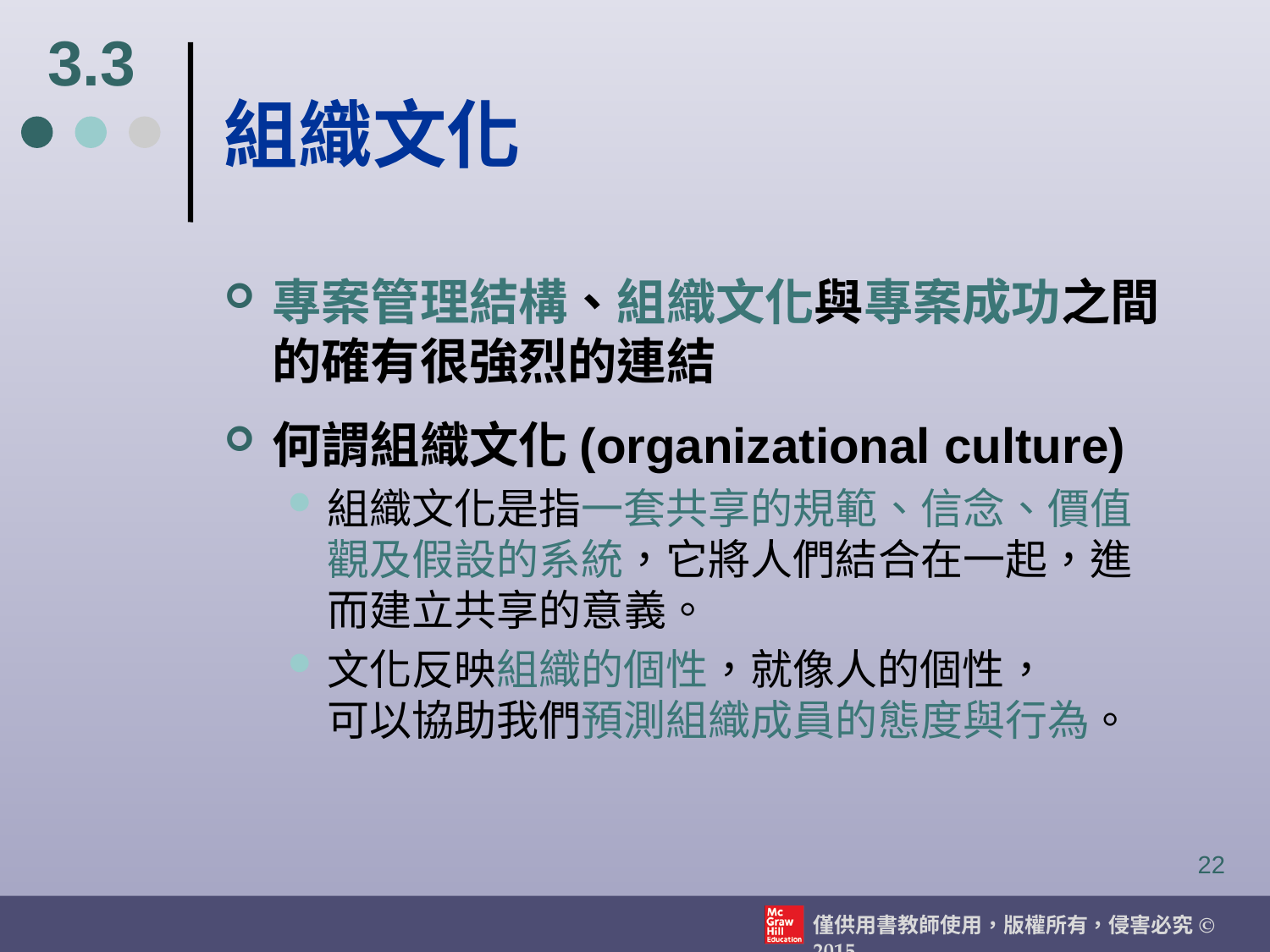

3.3
# 組織文化
專案管理結構、組織文化與專案成功之間的確有很強烈的連結
何謂組織文化(organizational culture)
組織文化是指一套共享的規範、信念、價值觀及假設的系統，它將人們結合在一起，進而建立共享的意義。
文化反映組織的個性，就像人的個性，
可以協助我們預測組織成員的態度與行為。
22